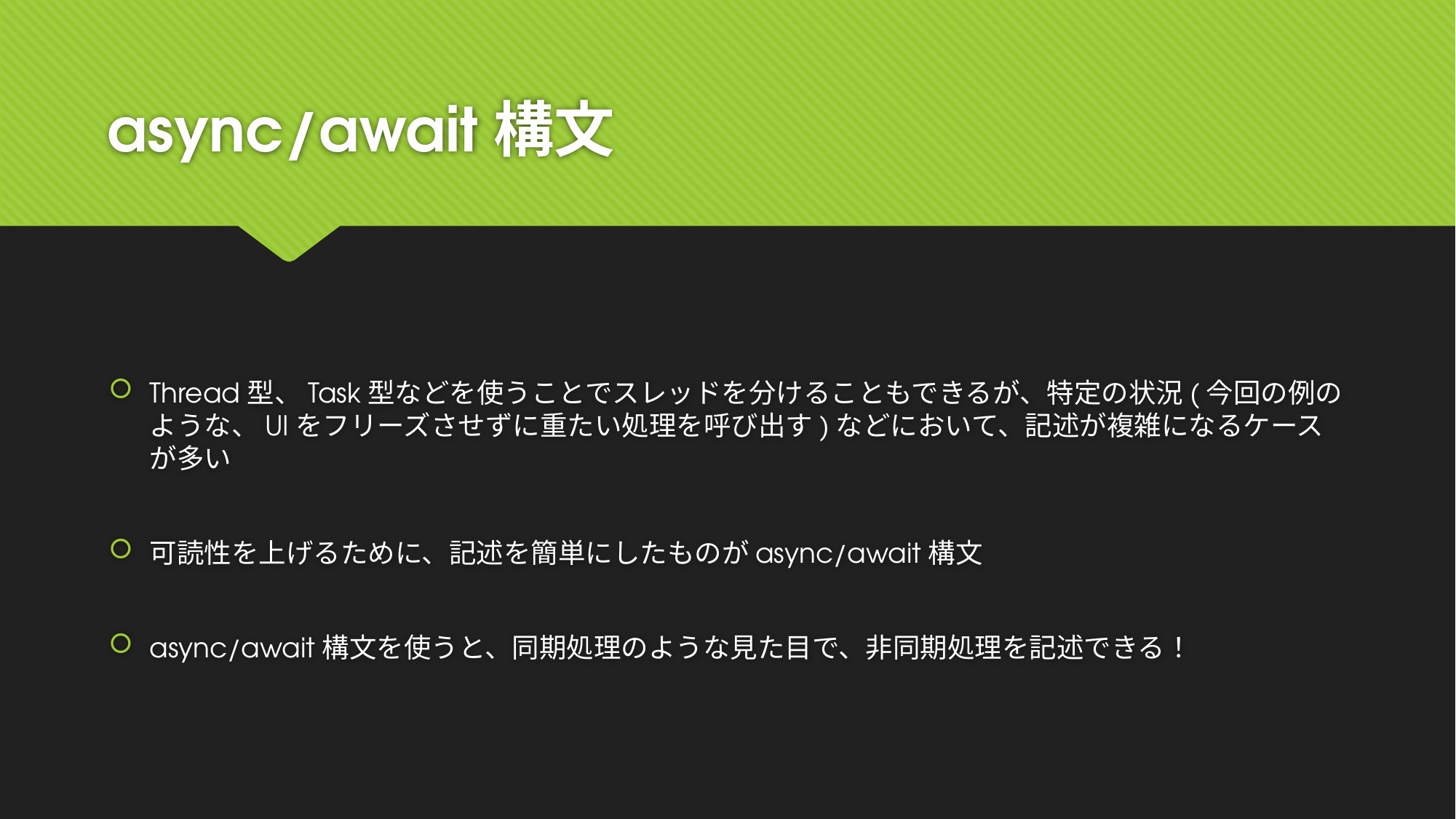

# async/await構文
Thread型、Task型などを使うことでスレッドを分けることもできるが、特定の状況(今回の例のような、UIをフリーズさせずに重たい処理を呼び出す)などにおいて、記述が複雑になるケースが多い

可読性を上げるために、記述を簡単にしたものがasync/await構文

async/await構文を使うと、同期処理のような見た目で、非同期処理を記述できる！